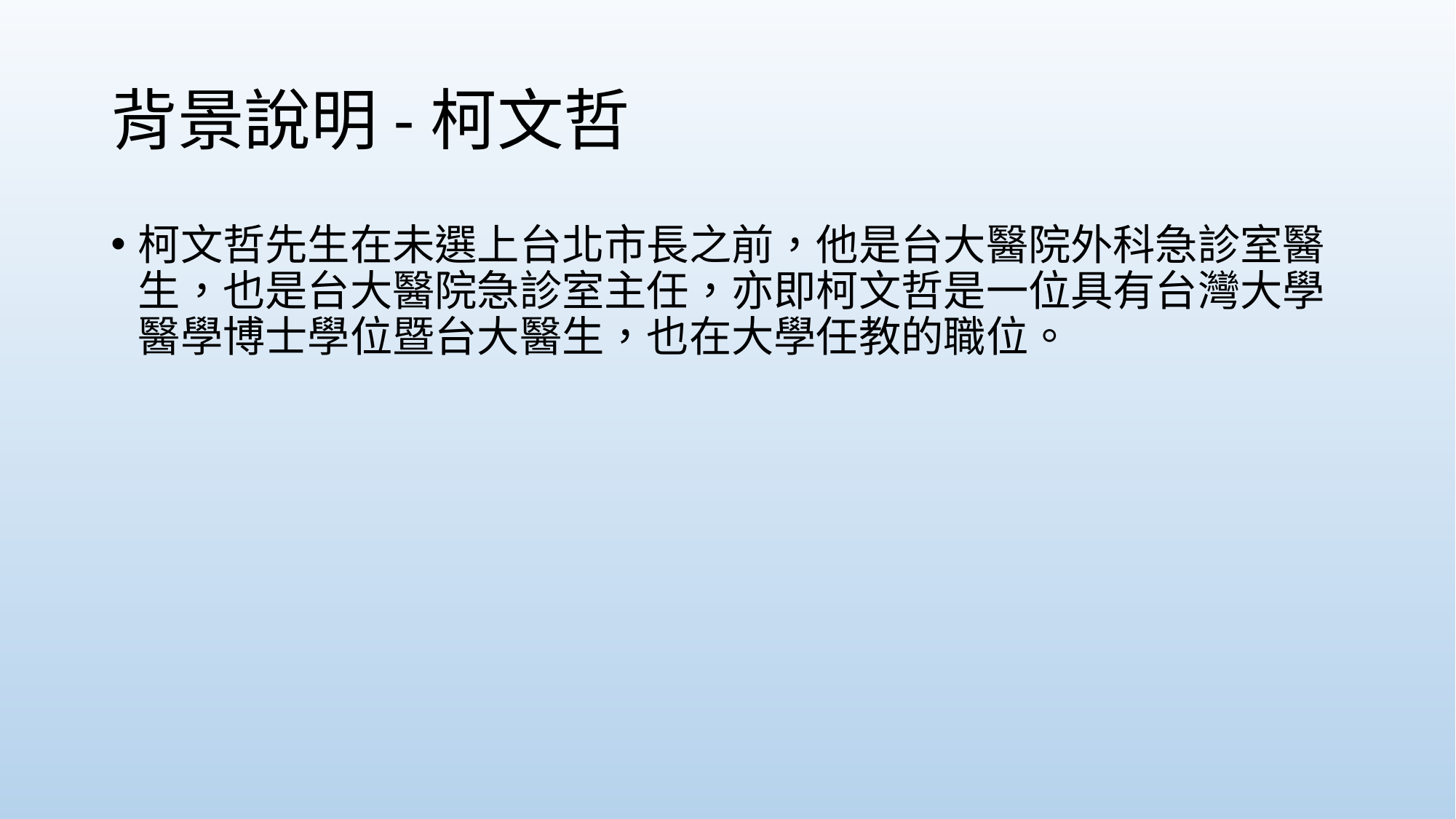

# 背景說明-柯文哲
柯文哲先生在未選上台北市長之前，他是台大醫院外科急診室醫生，也是台大醫院急診室主任，亦即柯文哲是一位具有台灣大學醫學博士學位暨台大醫生，也在大學任教的職位。